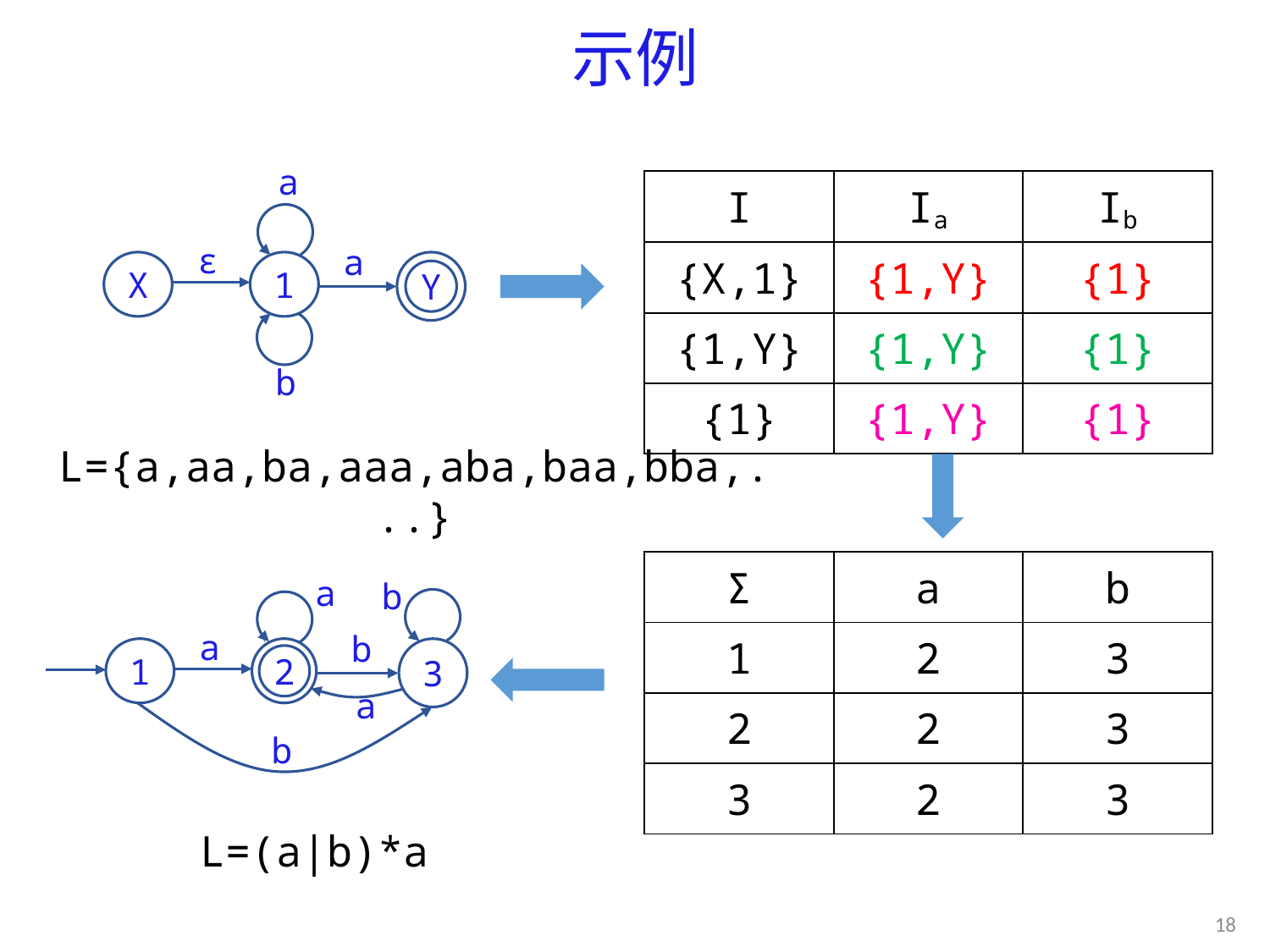

# 示例
a

ε
a
X
1
Y

b
| I | Ia | Ib |
| --- | --- | --- |
| {X,1} | {1,Y} | {1} |
| {1,Y} | {1,Y} | {1} |
| {1} | {1,Y} | {1} |

L={a,aa,ba,aaa,aba,baa,bba,...}

| Σ | a | b |
| --- | --- | --- |
| 1 | 2 | 3 |
| 2 | 2 | 3 |
| 3 | 2 | 3 |
a

a
b
1
2
3
a
b

b

L=(a|b)*a
18